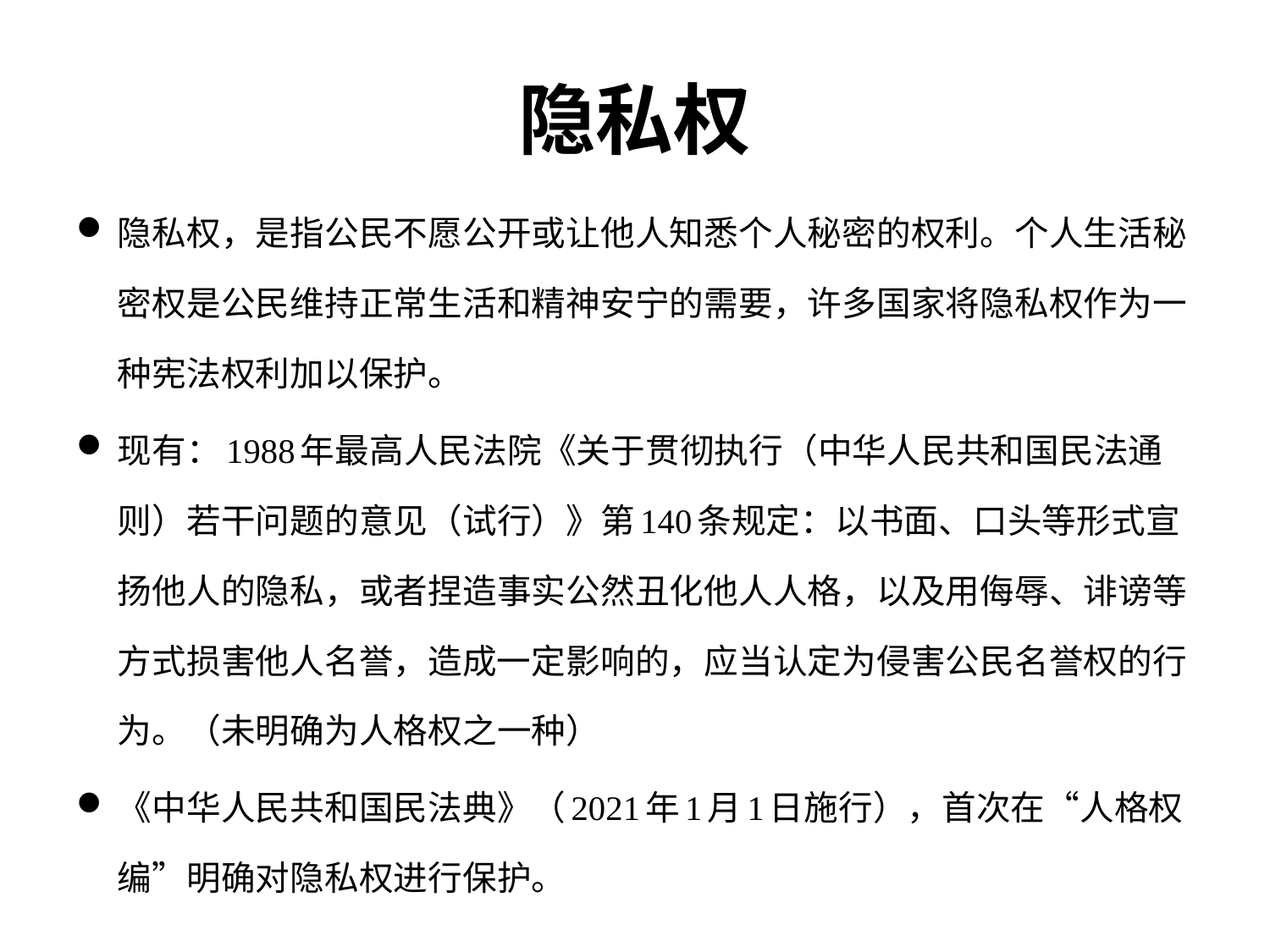

# 隐私权
隐私权，是指公民不愿公开或让他人知悉个人秘密的权利。个人生活秘密权是公民维持正常生活和精神安宁的需要，许多国家将隐私权作为一种宪法权利加以保护。
现有：1988年最高人民法院《关于贯彻执行（中华人民共和国民法通则）若干问题的意见（试行）》第140条规定：以书面、口头等形式宣扬他人的隐私，或者捏造事实公然丑化他人人格，以及用侮辱、诽谤等方式损害他人名誉，造成一定影响的，应当认定为侵害公民名誉权的行为。（未明确为人格权之一种）
《中华人民共和国民法典》（2021年1月1日施行），首次在“人格权编”明确对隐私权进行保护。